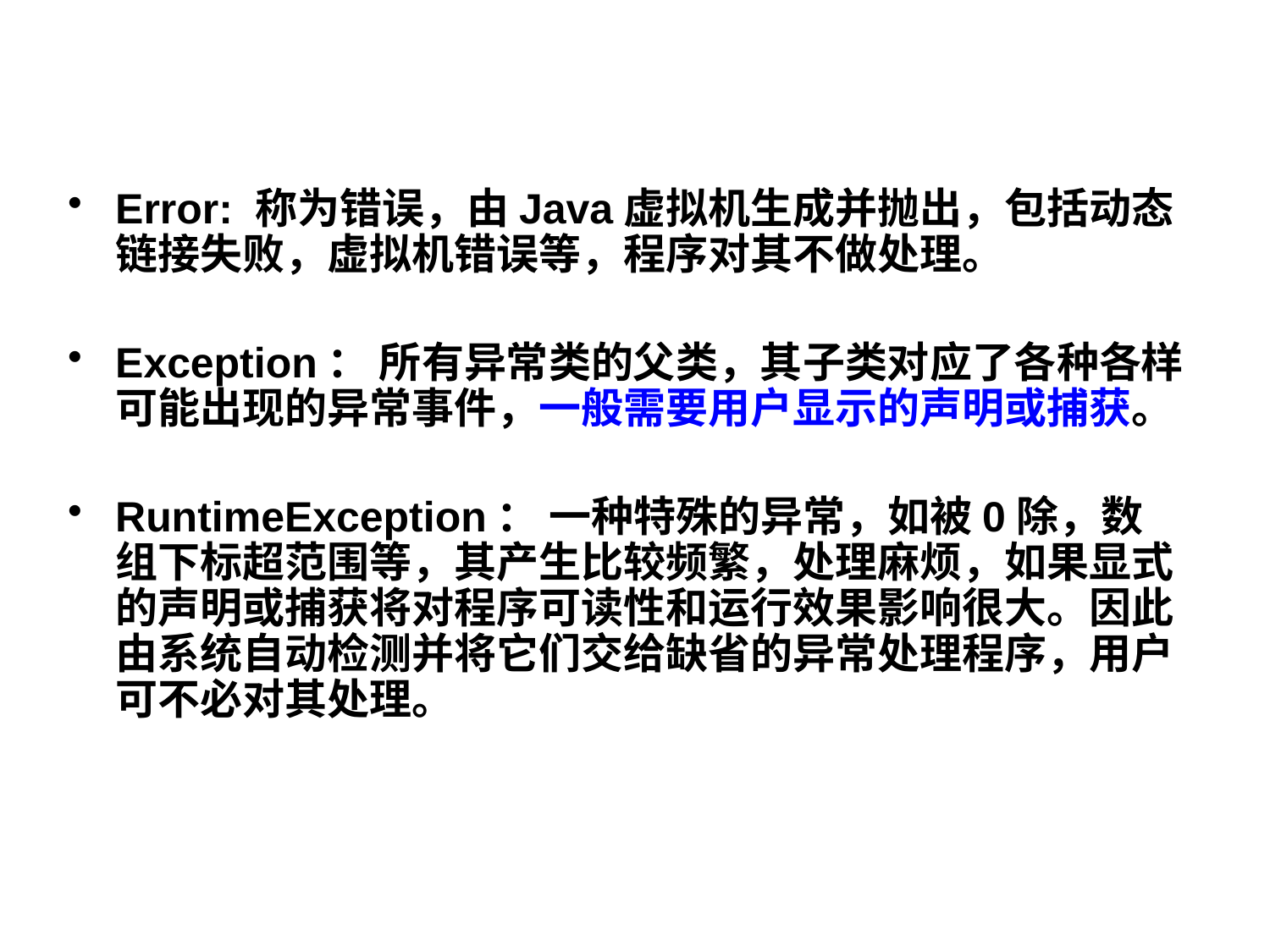

Error: 称为错误，由Java虚拟机生成并抛出，包括动态链接失败，虚拟机错误等，程序对其不做处理。

Exception： 所有异常类的父类，其子类对应了各种各样可能出现的异常事件，一般需要用户显示的声明或捕获。

RuntimeException： 一种特殊的异常，如被0除，数组下标超范围等，其产生比较频繁，处理麻烦，如果显式的声明或捕获将对程序可读性和运行效果影响很大。因此由系统自动检测并将它们交给缺省的异常处理程序，用户可不必对其处理。